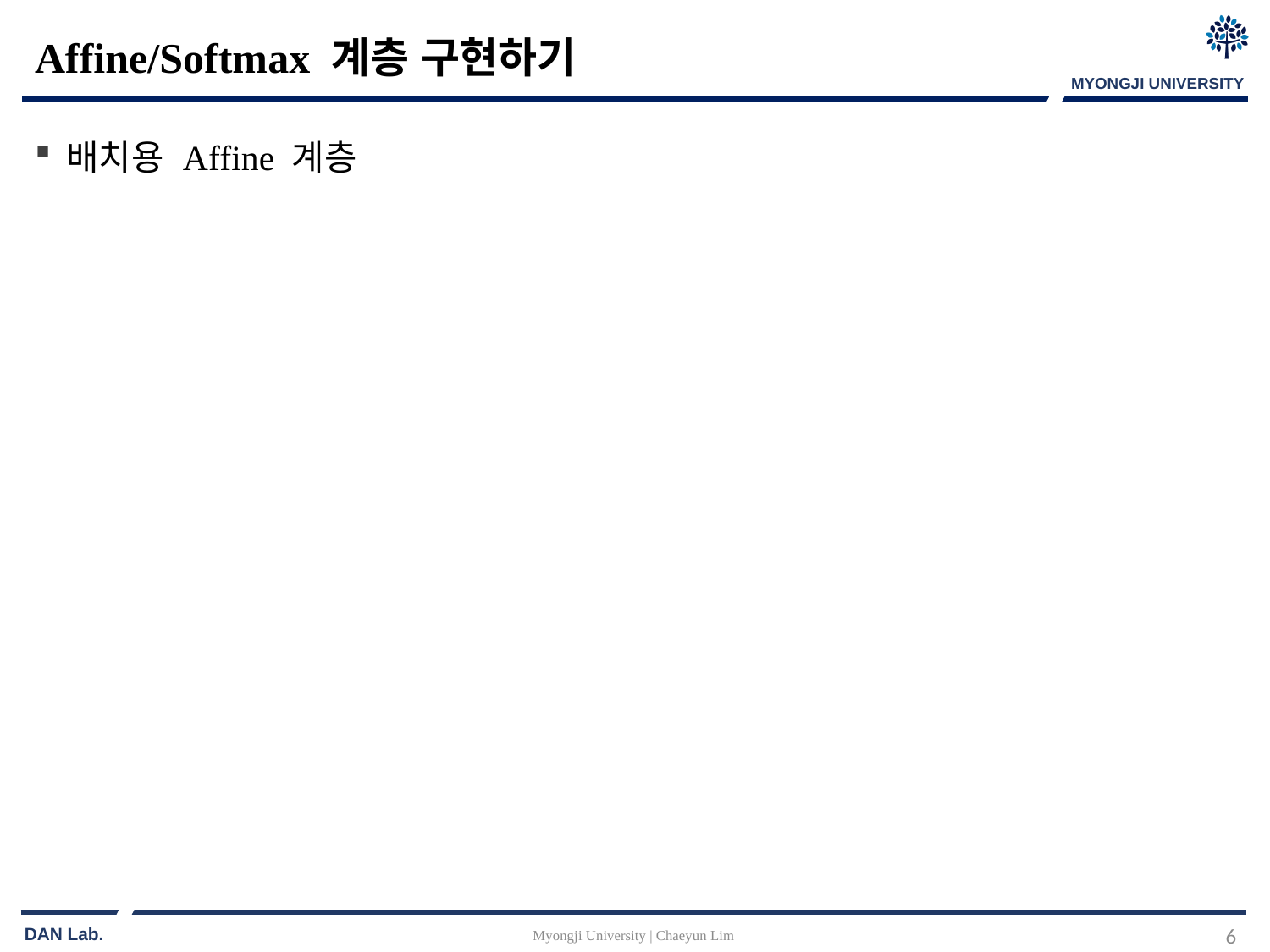

# Affine/Softmax 계층 구현하기
배치용 Affine 계층
Myongji University | Chaeyun Lim
6